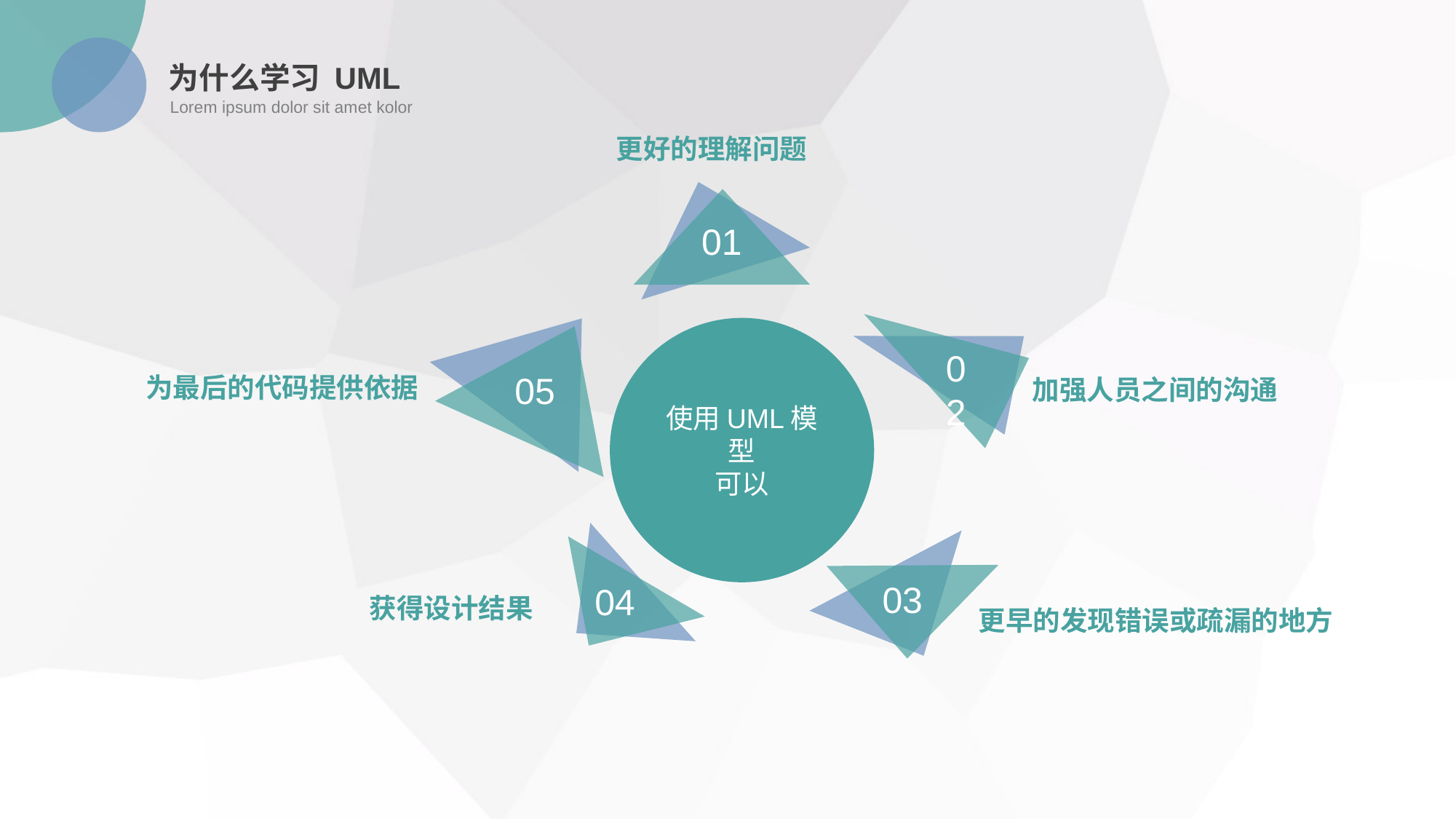

为什么学习 UML
Lorem ipsum dolor sit amet kolor
更好的理解问题

01

使用UML模型
可以

02
05
为最后的代码提供依据
加强人员之间的沟通

03
04
获得设计结果
更早的发现错误或疏漏的地方